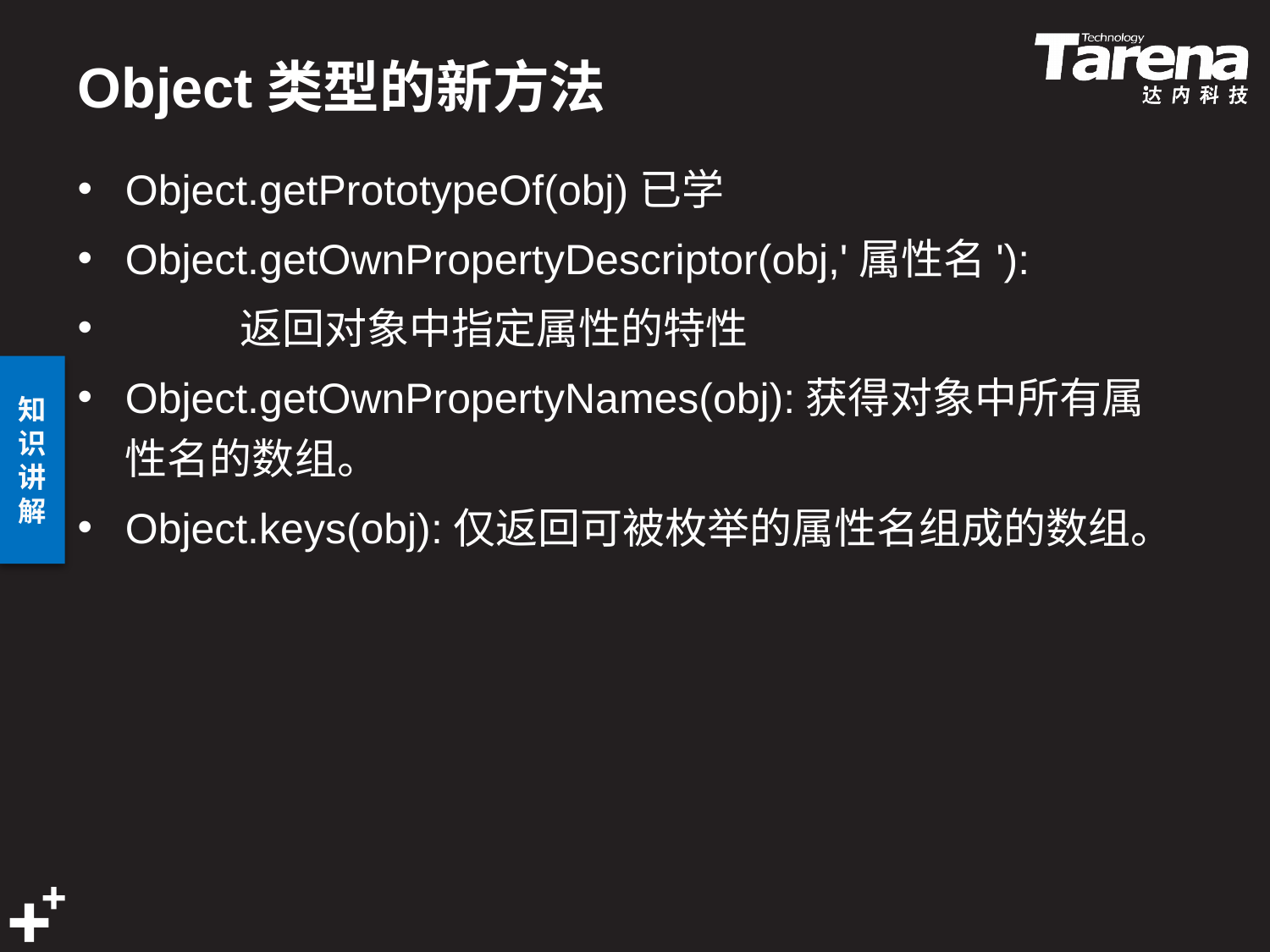

# Object类型的新方法
Object.getPrototypeOf(obj)已学
Object.getOwnPropertyDescriptor(obj,'属性名'):
           返回对象中指定属性的特性
Object.getOwnPropertyNames(obj):获得对象中所有属性名的数组。
Object.keys(obj):仅返回可被枚举的属性名组成的数组。